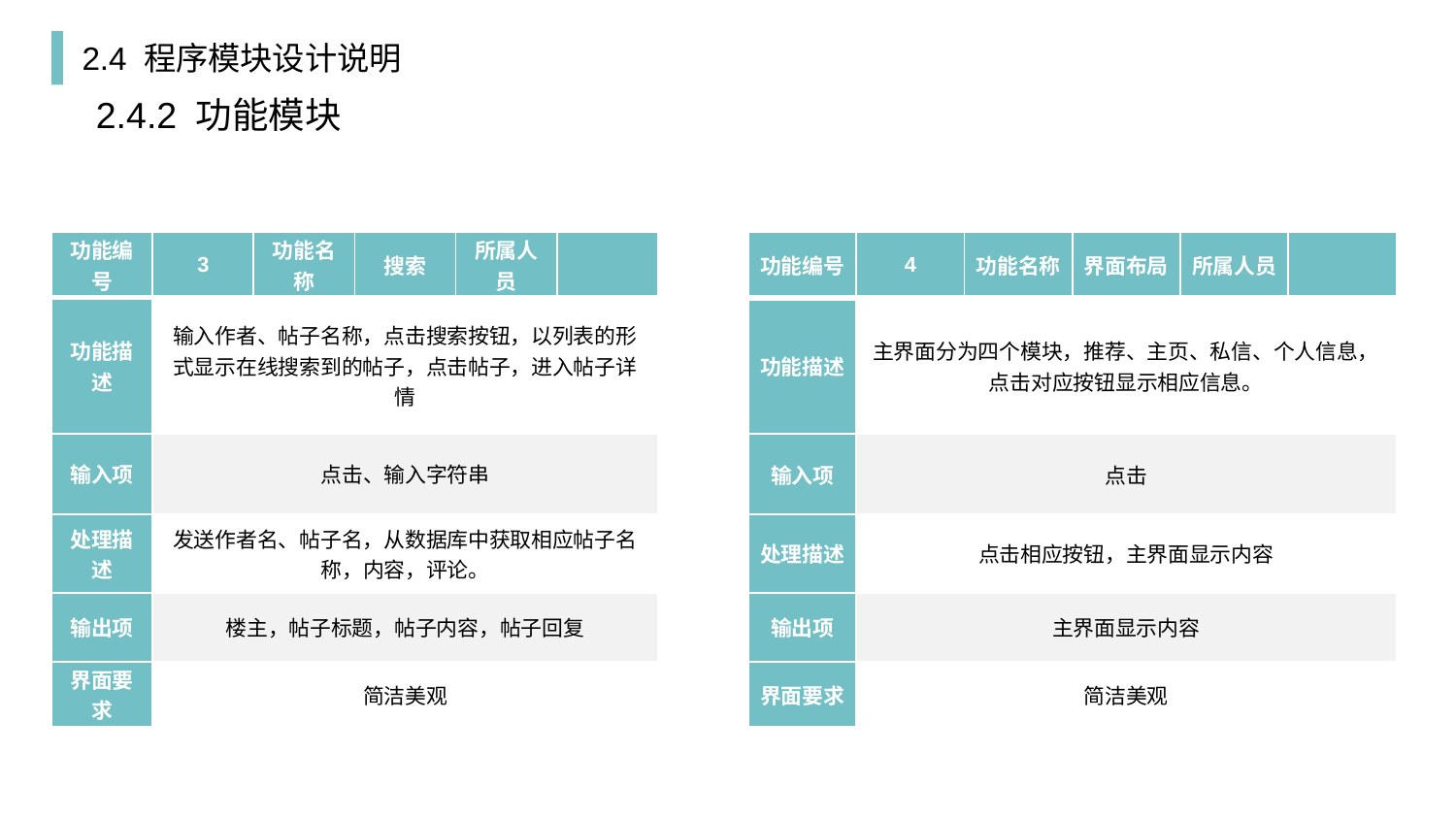

2.4 程序模块设计说明
2.4.2 功能模块
| 功能编号 | 3 | 功能名称 | 搜索 | 所属人员 |  |
| --- | --- | --- | --- | --- | --- |
| 功能描述 | 输入作者、帖子名称，点击搜索按钮，以列表的形式显示在线搜索到的帖子，点击帖子，进入帖子详情 |  |  |  |  |
| 输入项 | 点击、输入字符串 |  |  |  |  |
| 处理描述 | 发送作者名、帖子名，从数据库中获取相应帖子名称，内容，评论。 |  |  |  |  |
| 输出项 | 楼主，帖子标题，帖子内容，帖子回复 |  |  |  |  |
| 界面要求 | 简洁美观 |  |  |  |  |
| 功能编号 | 4 | 功能名称 | 界面布局 | 所属人员 |  |
| --- | --- | --- | --- | --- | --- |
| 功能描述 | 主界面分为四个模块，推荐、主页、私信、个人信息，点击对应按钮显示相应信息。 |  |  |  |  |
| 输入项 | 点击 |  |  |  |  |
| 处理描述 | 点击相应按钮，主界面显示内容 |  |  |  |  |
| 输出项 | 主界面显示内容 |  |  |  |  |
| 界面要求 | 简洁美观 |  |  |  |  |